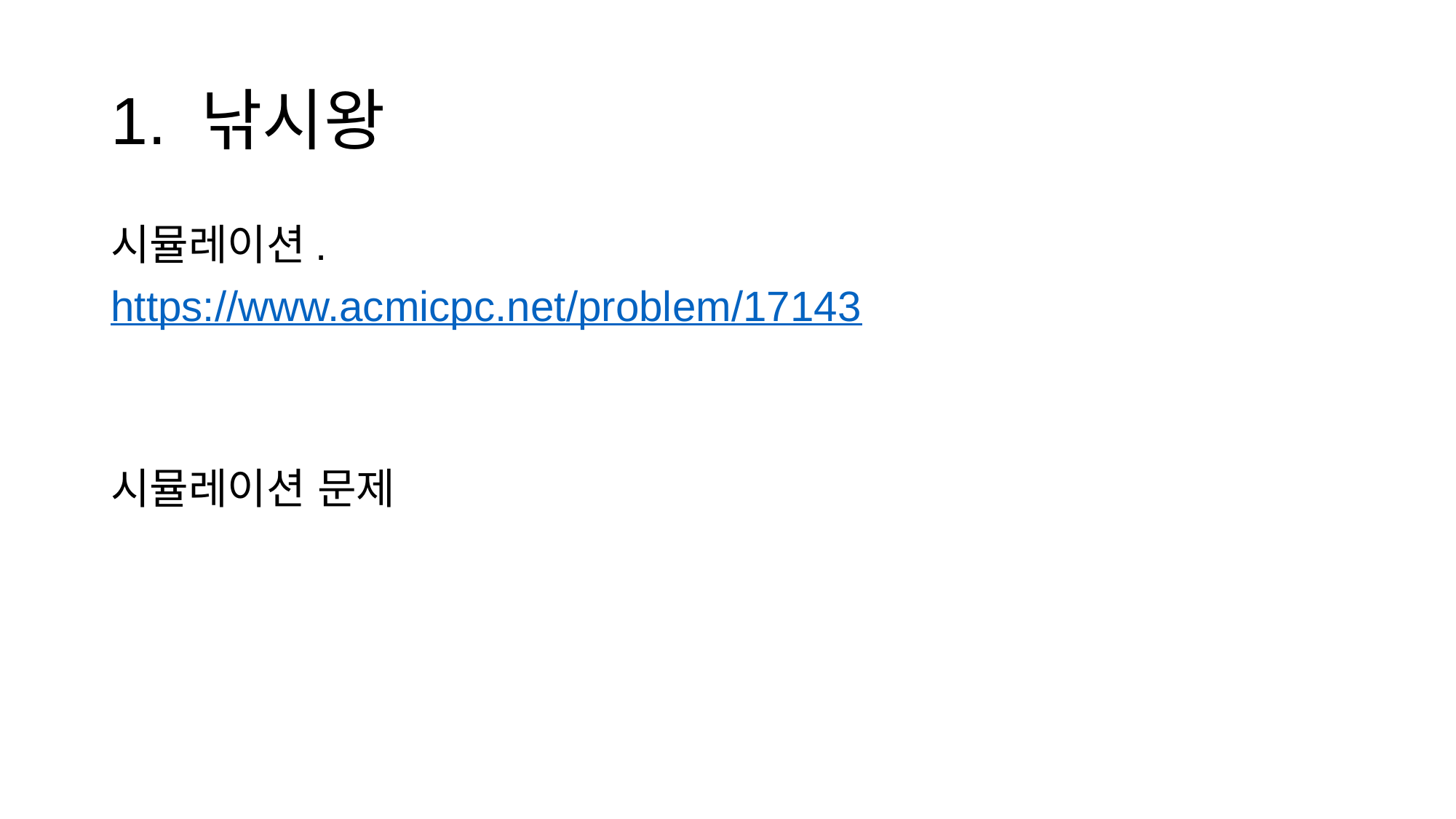

# 1. 낚시왕
시뮬레이션.
https://www.acmicpc.net/problem/17143

시뮬레이션 문제